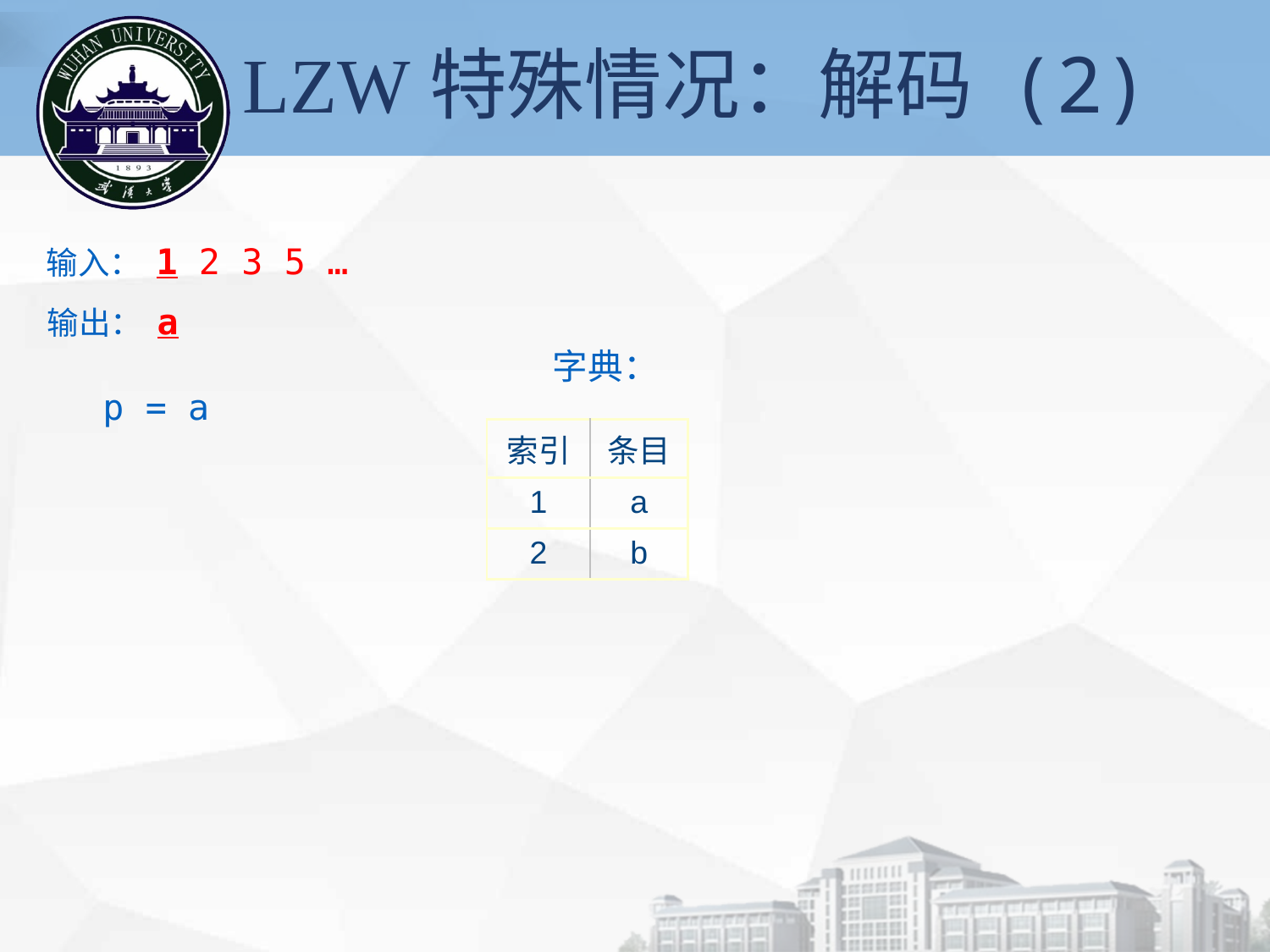

# LZW特殊情况：解码 (2)
输入： 1 2 3 5 …
输出： a
字典：
p = a
| 索引 | 条目 |
| --- | --- |
| 1 | a |
| 2 | b |